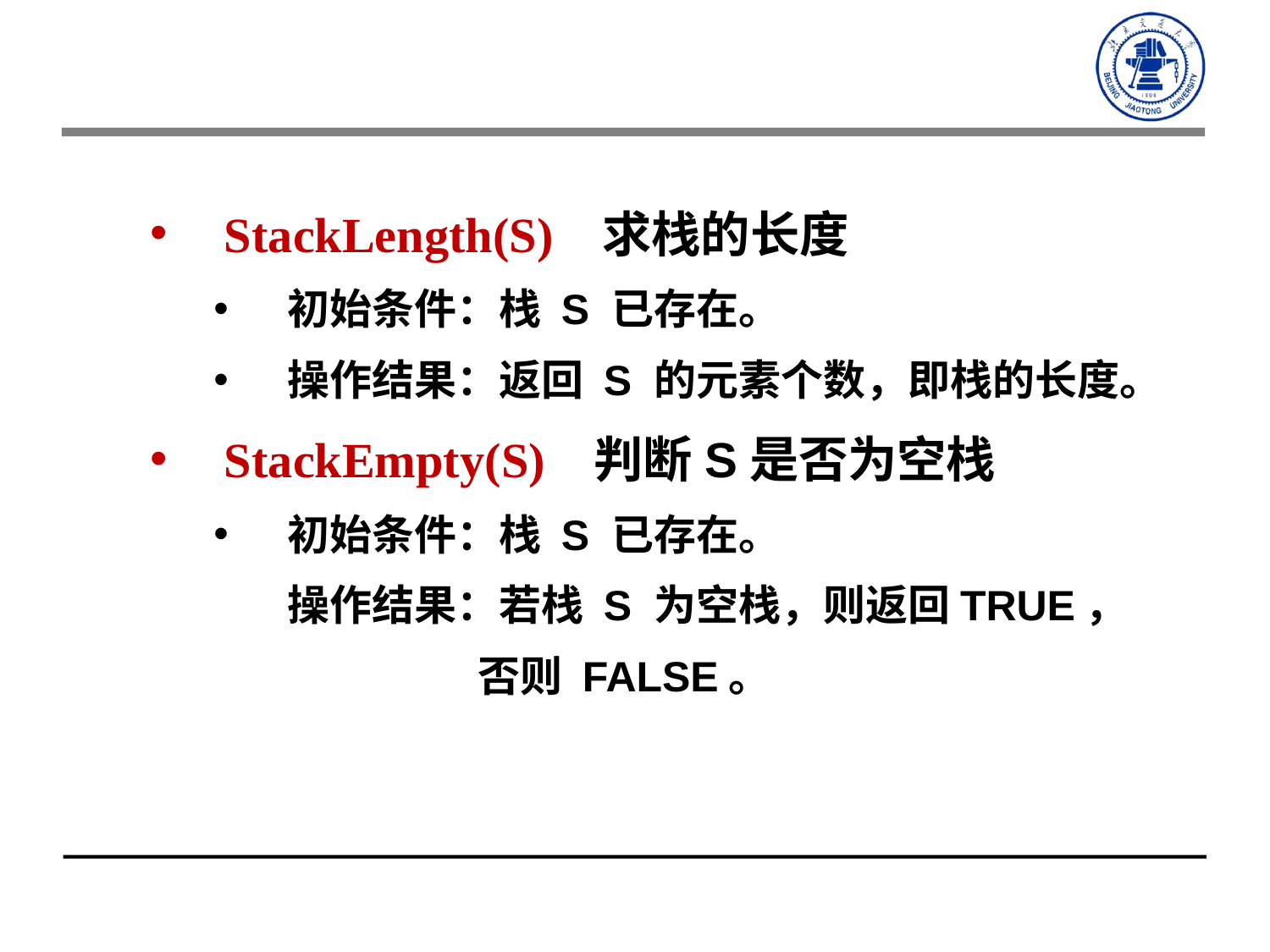

StackLength(S)   求栈的长度
初始条件：栈 S 已存在。
操作结果：返回 S 的元素个数，即栈的长度。
StackEmpty(S)   判断S是否为空栈
初始条件：栈 S 已存在。
操作结果：若栈 S 为空栈，则返回TRUE，
                    否则 FALSE。